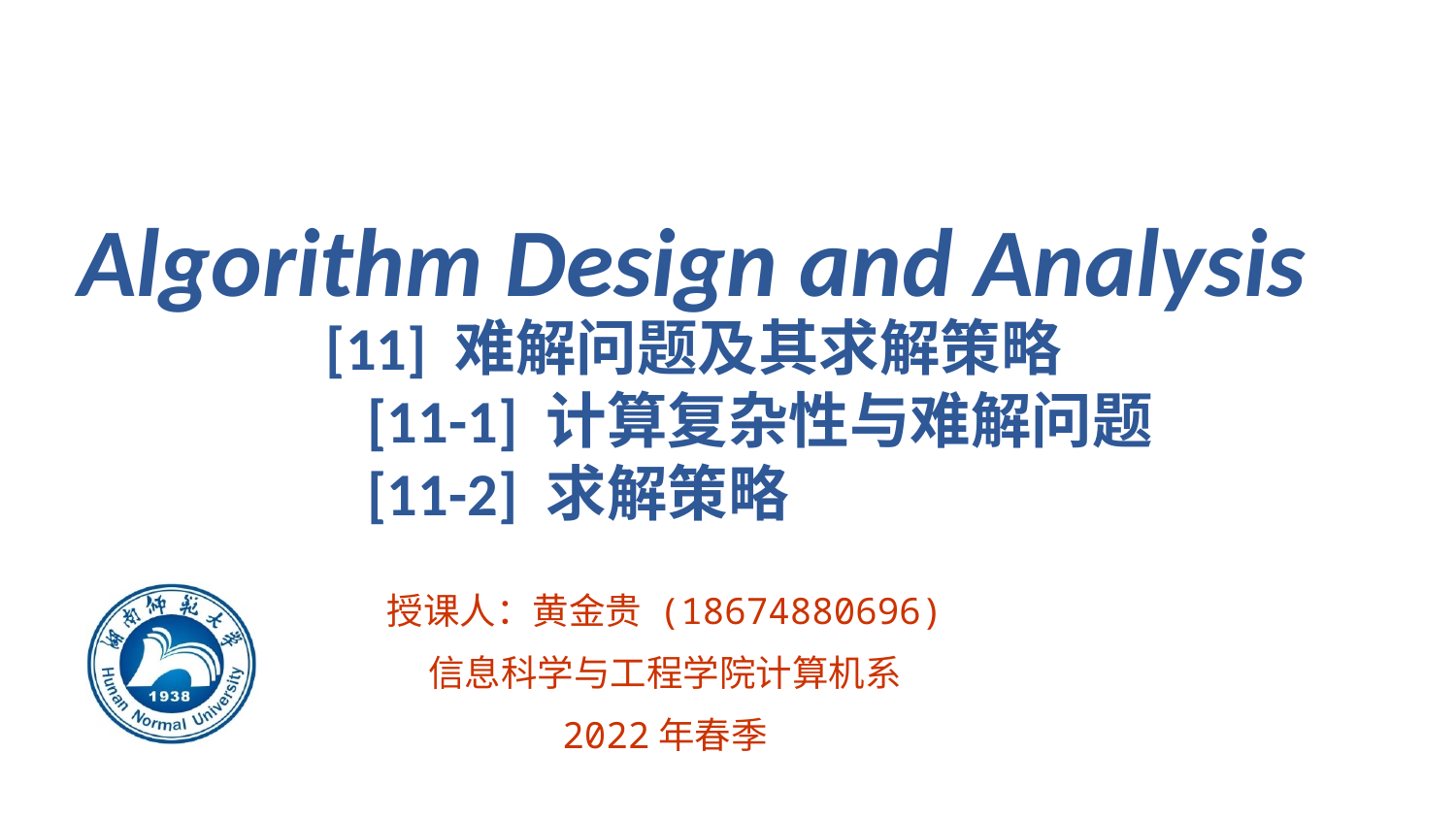

# Algorithm Design and Analysis

[11] 难解问题及其求解策略
   [11-1] 计算复杂性与难解问题
   [11-2] 求解策略
授课人：黄金贵 (18674880696)
信息科学与工程学院计算机系
2022年春季